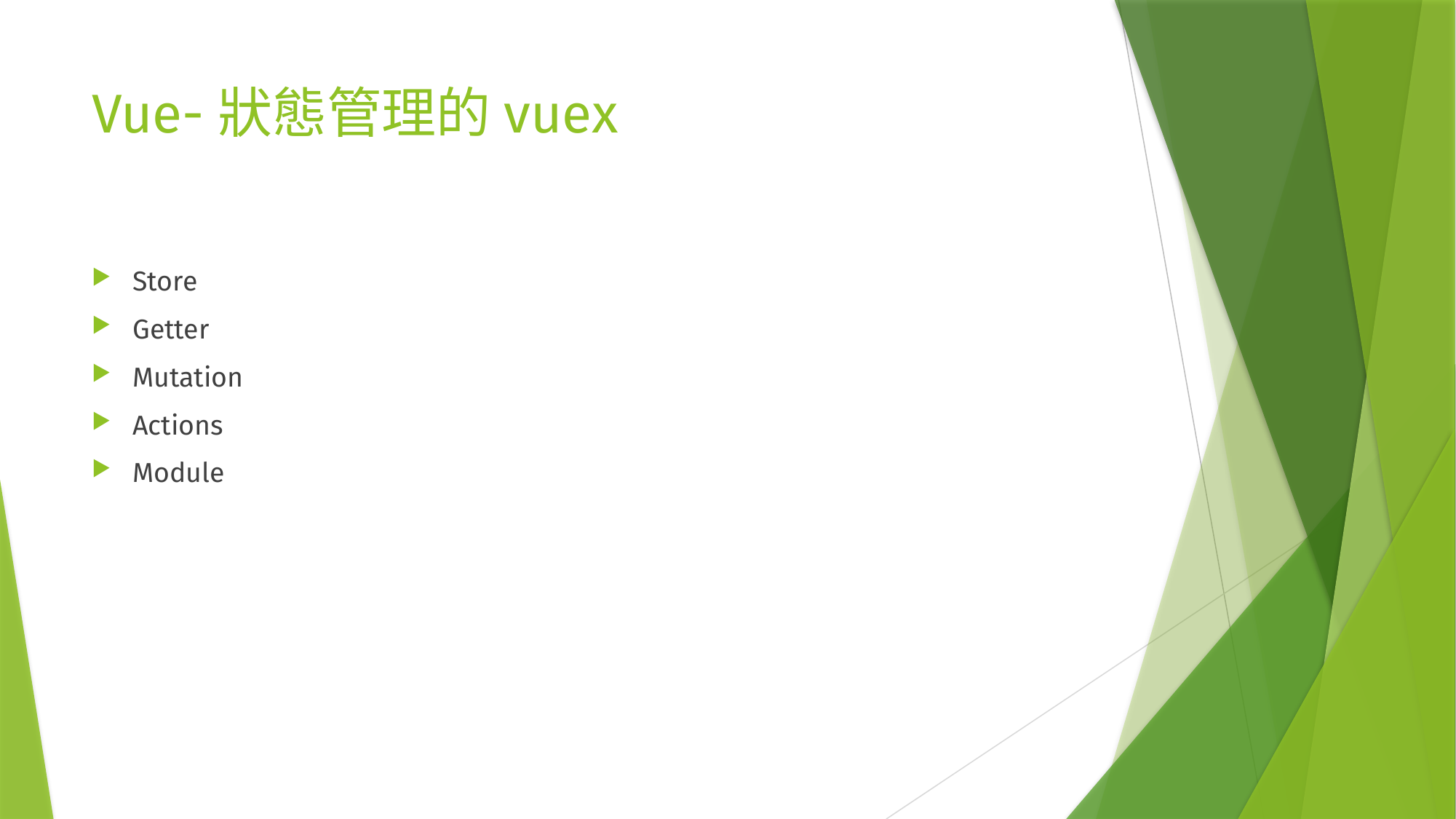

# Vue-狀態管理的vuex
Store
Getter
Mutation
Actions
Module